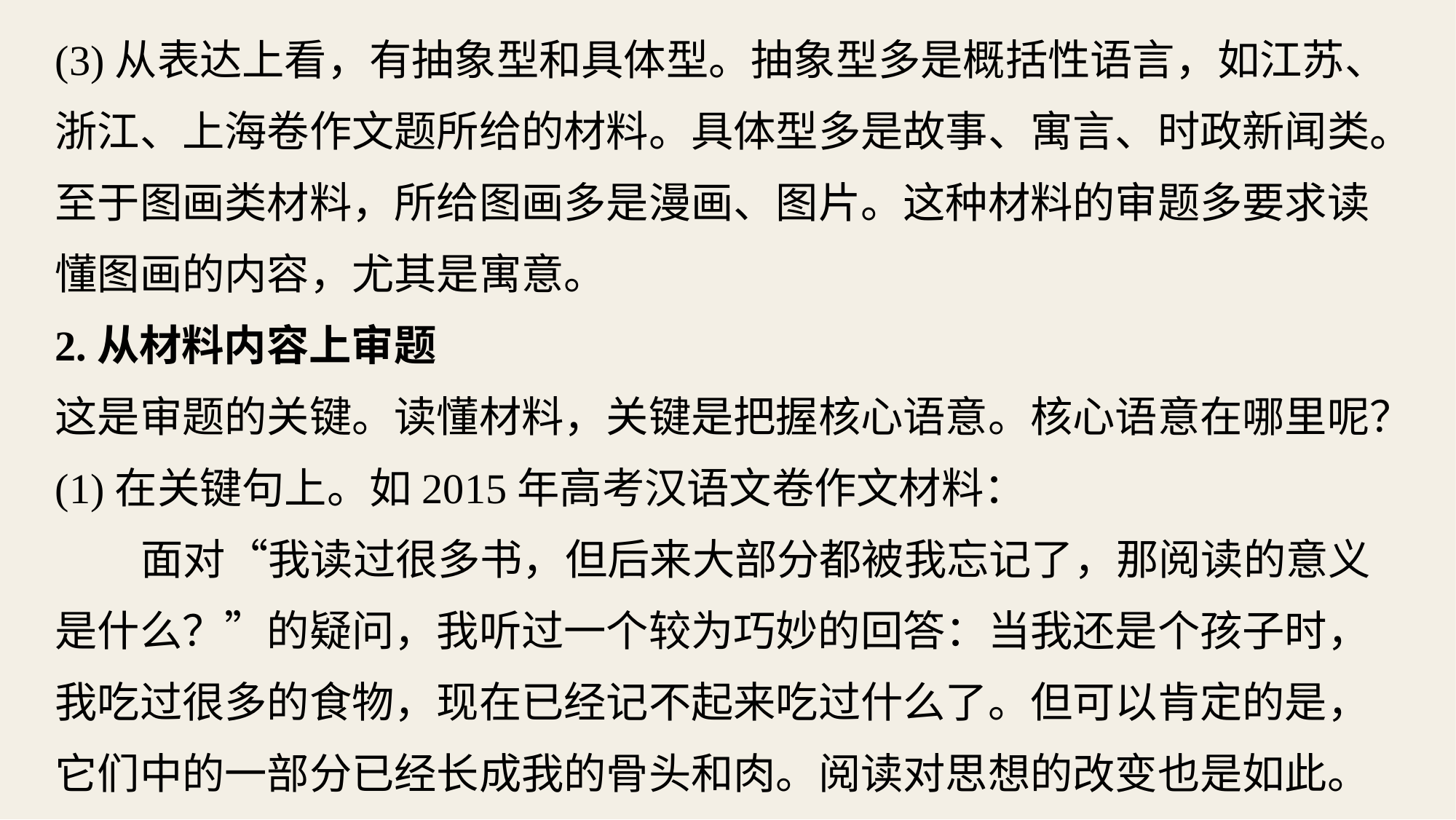

(3)从表达上看，有抽象型和具体型。抽象型多是概括性语言，如江苏、浙江、上海卷作文题所给的材料。具体型多是故事、寓言、时政新闻类。
至于图画类材料，所给图画多是漫画、图片。这种材料的审题多要求读懂图画的内容，尤其是寓意。
2.从材料内容上审题
这是审题的关键。读懂材料，关键是把握核心语意。核心语意在哪里呢？
(1)在关键句上。如2015年高考汉语文卷作文材料：
面对“我读过很多书，但后来大部分都被我忘记了，那阅读的意义是什么？”的疑问，我听过一个较为巧妙的回答：当我还是个孩子时，我吃过很多的食物，现在已经记不起来吃过什么了。但可以肯定的是，它们中的一部分已经长成我的骨头和肉。阅读对思想的改变也是如此。